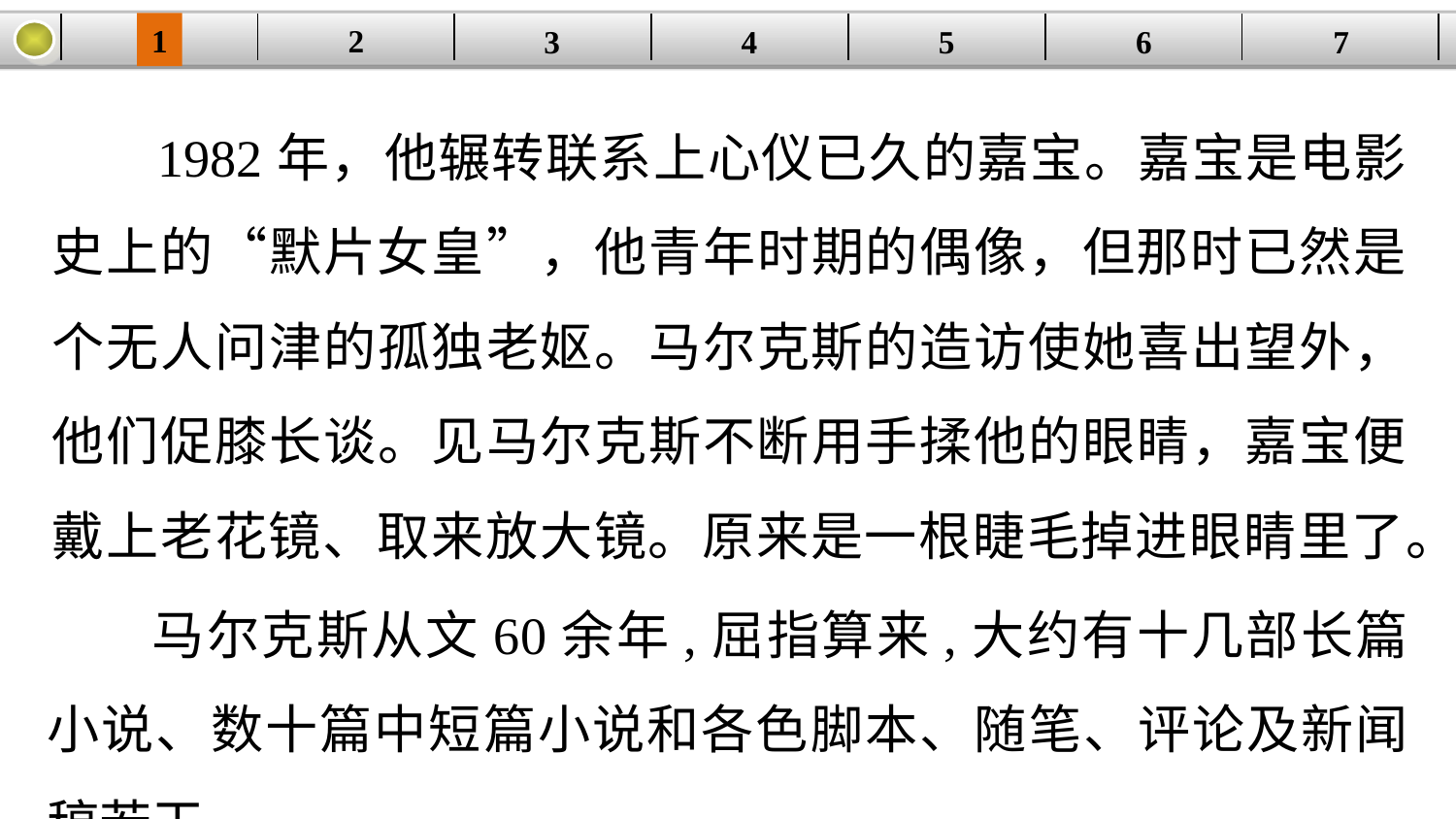

1
2
|  |  |  |  |  |  |  |
| --- | --- | --- | --- | --- | --- | --- |
3
4
5
6
7

1982年，他辗转联系上心仪已久的嘉宝。嘉宝是电影史上的“默片女皇”，他青年时期的偶像，但那时已然是个无人问津的孤独老妪。马尔克斯的造访使她喜出望外，他们促膝长谈。见马尔克斯不断用手揉他的眼睛，嘉宝便戴上老花镜、取来放大镜。原来是一根睫毛掉进眼睛里了。
马尔克斯从文60余年,屈指算来,大约有十几部长篇小说、数十篇中短篇小说和各色脚本、随笔、评论及新闻稿若干。